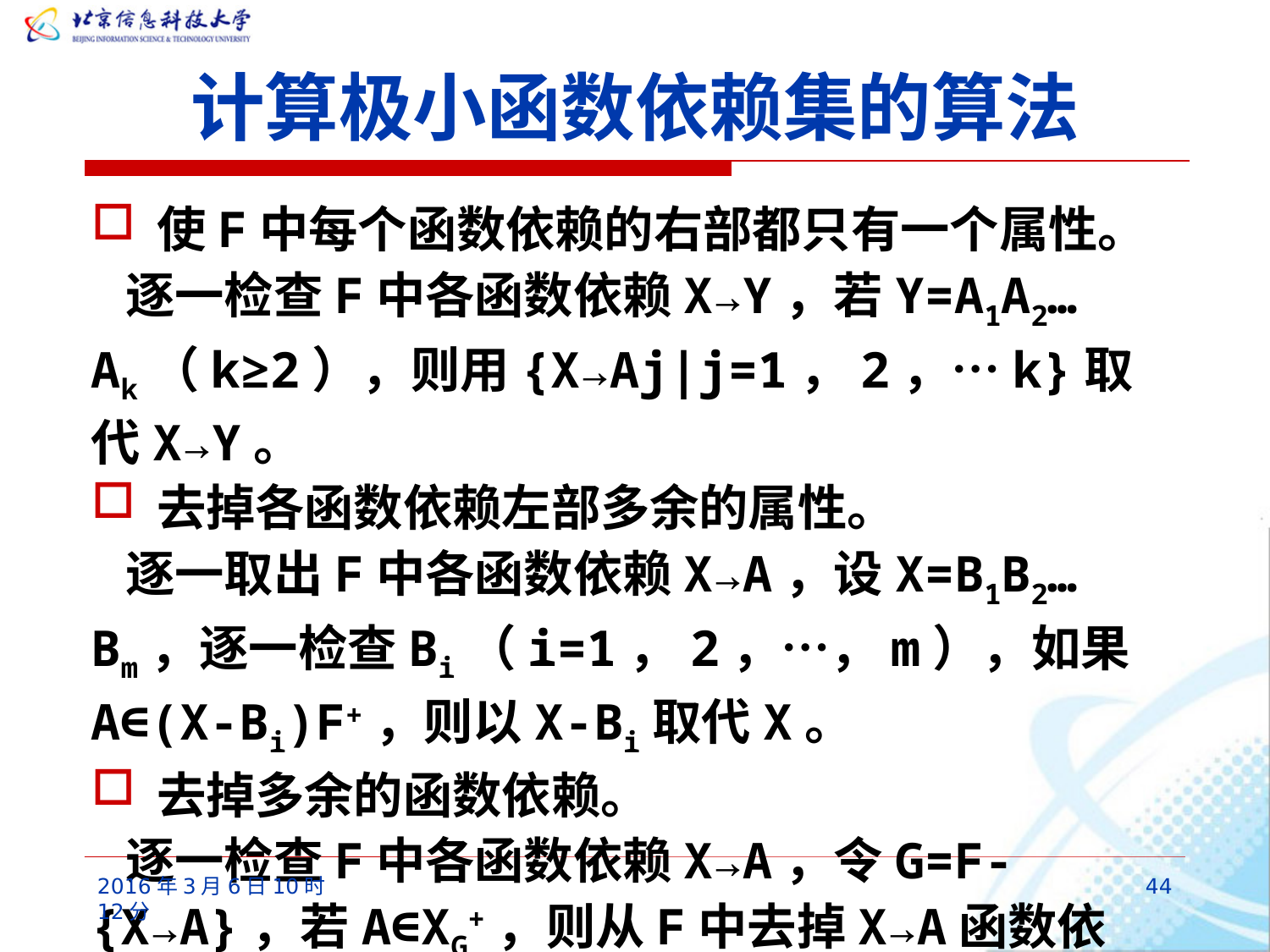

# 计算极小函数依赖集的算法
使F中每个函数依赖的右部都只有一个属性。
  逐一检查F中各函数依赖X→Y，若Y=A1A2…Ak（k≥2），则用{X→Aj|j=1，2，…k}取代X→Y。
去掉各函数依赖左部多余的属性。
  逐一取出F中各函数依赖X→A，设X=B1B2…Bm，逐一检查Bi（i=1，2，…，m），如果A∈(X-Bi)F+，则以X-Bi取代X。
去掉多余的函数依赖。
  逐一检查F中各函数依赖X→A，令G=F-{X→A}，若A∈XG+，则从F中去掉X→A函数依赖。

2016年3月6日10时12分
44